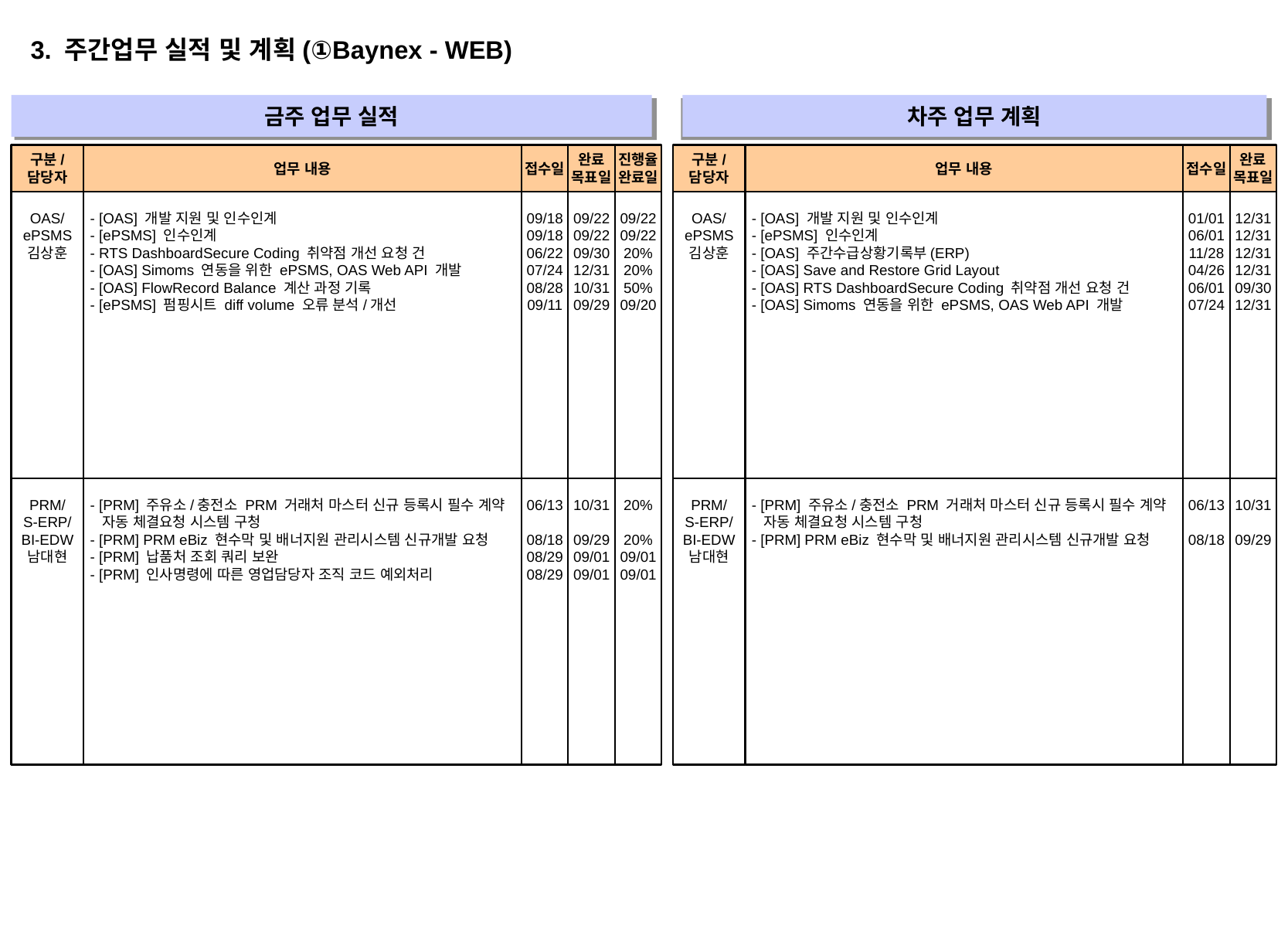

3. 주간업무 실적 및 계획(①Baynex - WEB)
금주 업무 실적
차주 업무 계획
" "
" "
구분/
담당자
업무 내용
접수일
완료
목표일
진행율
완료일
구분/
담당자
업무 내용
접수일
완료
목표일
OAS/
ePSMS
김상훈

- [OAS] 개발 지원 및 인수인계
- [ePSMS] 인수인계
- RTS DashboardSecure Coding 취약점 개선 요청 건
- [OAS] Simoms 연동을 위한 ePSMS, OAS Web API 개발
- [OAS] FlowRecord Balance 계산 과정 기록
- [ePSMS] 펌핑시트 diff volume 오류 분석/개선
09/18
09/18
06/22
07/24
08/28
09/11
09/22
09/22
09/30
12/31
10/31
09/29
09/22
09/22
20%
20%
50%
09/20
OAS/
ePSMS
김상훈

- [OAS] 개발 지원 및 인수인계
- [ePSMS] 인수인계
- [OAS] 주간수급상황기록부(ERP)
- [OAS] Save and Restore Grid Layout
- [OAS] RTS DashboardSecure Coding 취약점 개선 요청 건
- [OAS] Simoms 연동을 위한 ePSMS, OAS Web API 개발
01/01
06/01
11/28
04/26
06/01
07/24
12/31
12/31
12/31
12/31
09/30
12/31
PRM/
S-ERP/
BI-EDW
남대현

- [PRM] 주유소/충전소 PRM 거래처 마스터 신규 등록시 필수 계약
   자동 체결요청 시스템 구청
- [PRM] PRM eBiz 현수막 및 배너지원 관리시스템 신규개발 요청
- [PRM] 납품처 조회 쿼리 보완
- [PRM] 인사명령에 따른 영업담당자 조직 코드 예외처리
06/13
08/18
08/29
08/29
10/31
09/29
09/01
09/01
20%
20%
09/01
09/01
PRM/
S-ERP/
BI-EDW
남대현

- [PRM] 주유소/충전소 PRM 거래처 마스터 신규 등록시 필수 계약
   자동 체결요청 시스템 구청
- [PRM] PRM eBiz 현수막 및 배너지원 관리시스템 신규개발 요청
06/13
08/18
10/31
09/29